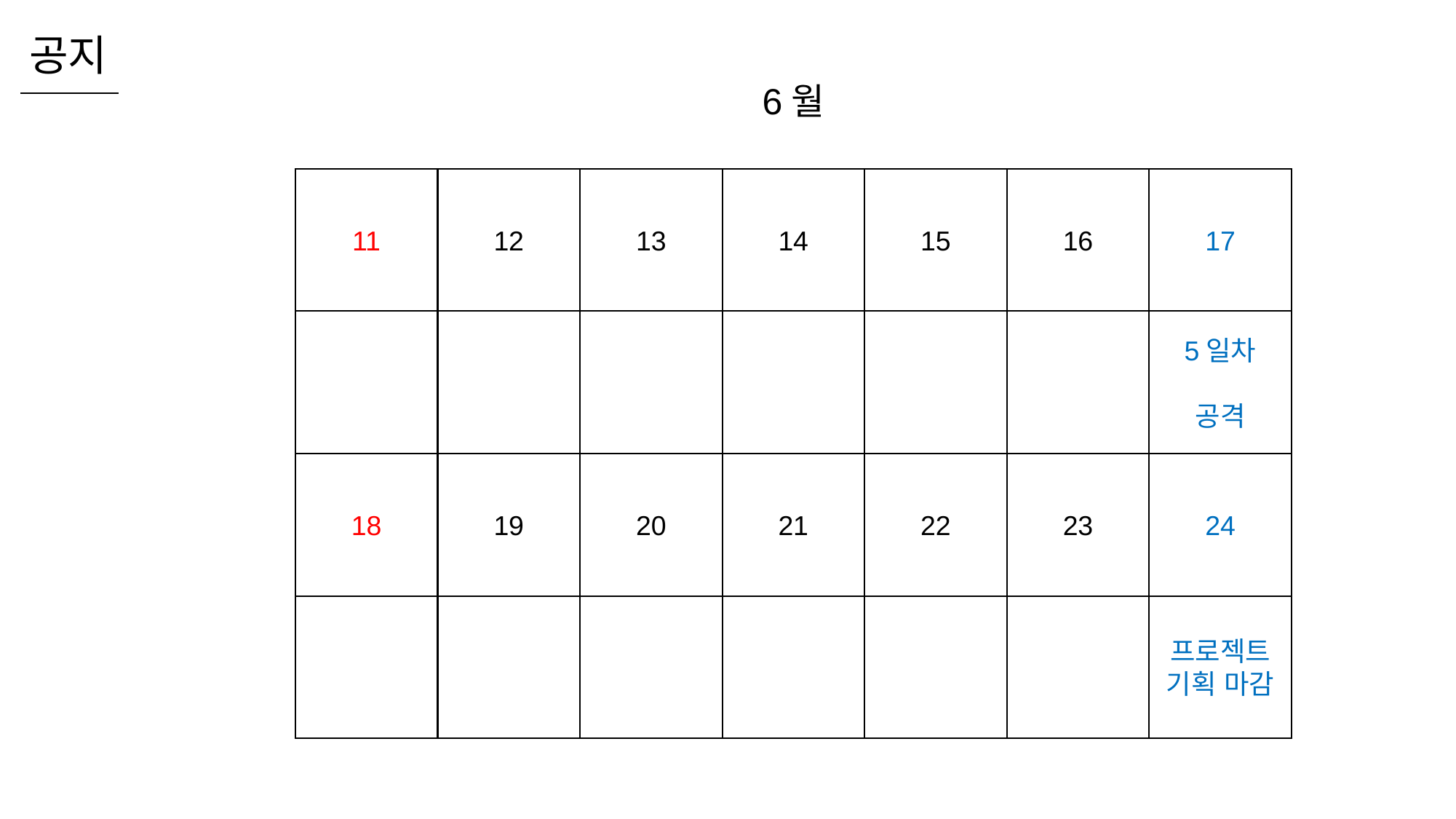

공지
6월
11
12
13
14
15
16
17

5일차

공격
18
19
20
21
22
23
24

프로젝트 기획 마감